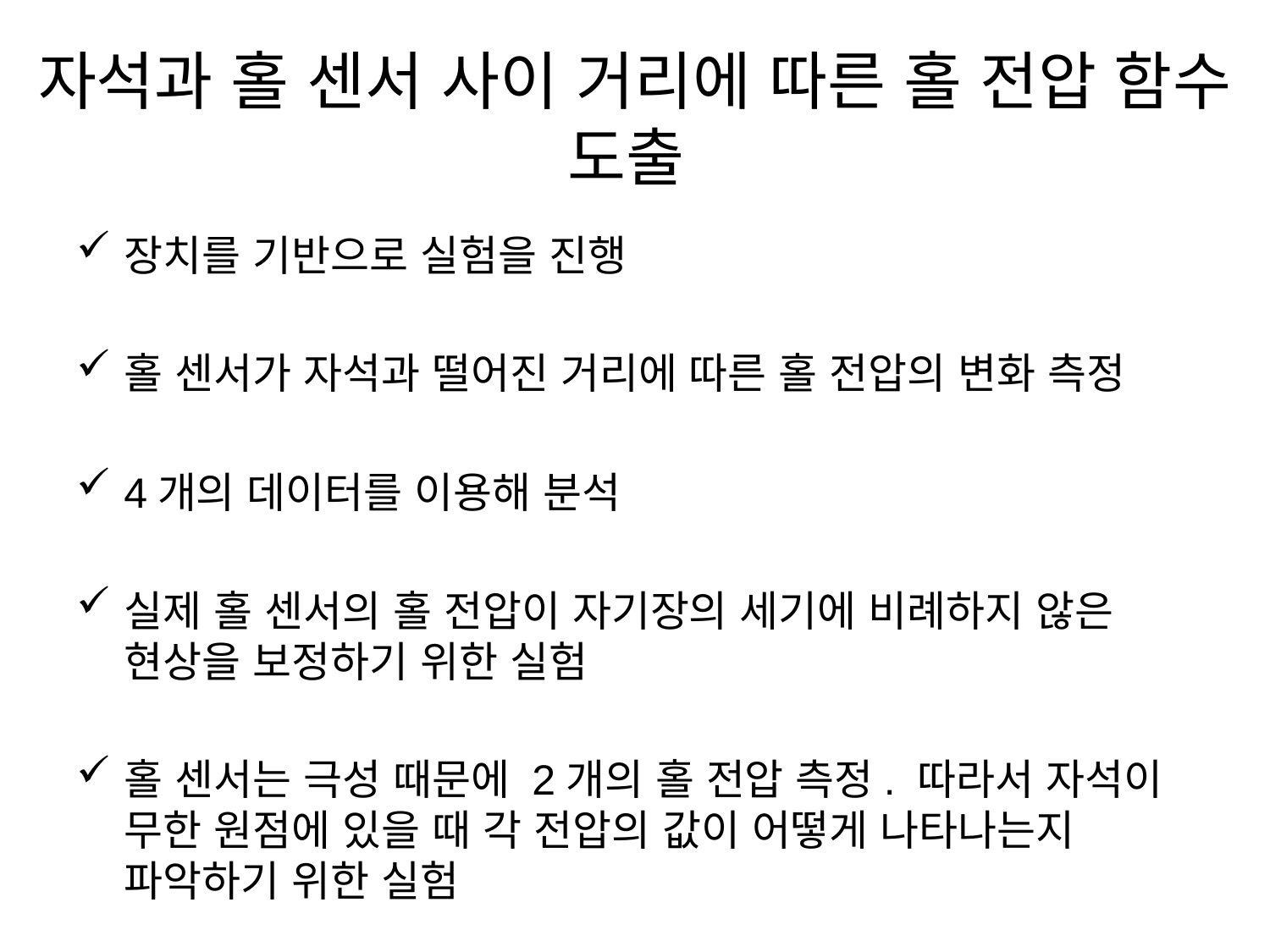

# 자석과 홀 센서 사이 거리에 따른 홀 전압 함수 도출
장치를 기반으로 실험을 진행

홀 센서가 자석과 떨어진 거리에 따른 홀 전압의 변화 측정

4개의 데이터를 이용해 분석

실제 홀 센서의 홀 전압이 자기장의 세기에 비례하지 않은 현상을 보정하기 위한 실험

홀 센서는 극성 때문에 2개의 홀 전압 측정. 따라서 자석이 무한 원점에 있을 때 각 전압의 값이 어떻게 나타나는지 파악하기 위한 실험